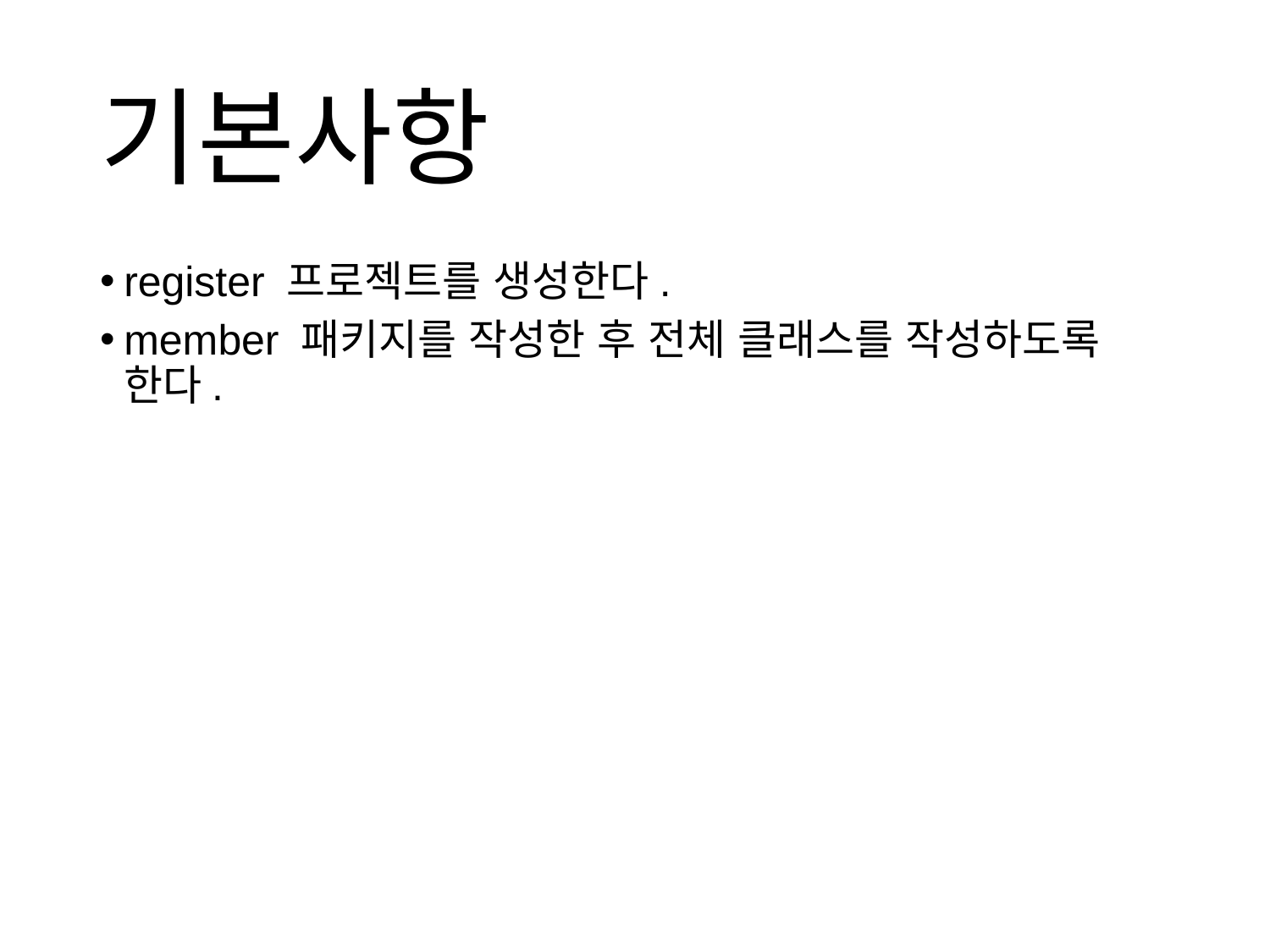

# 기본사항
register 프로젝트를 생성한다.
member 패키지를 작성한 후 전체 클래스를 작성하도록 한다.